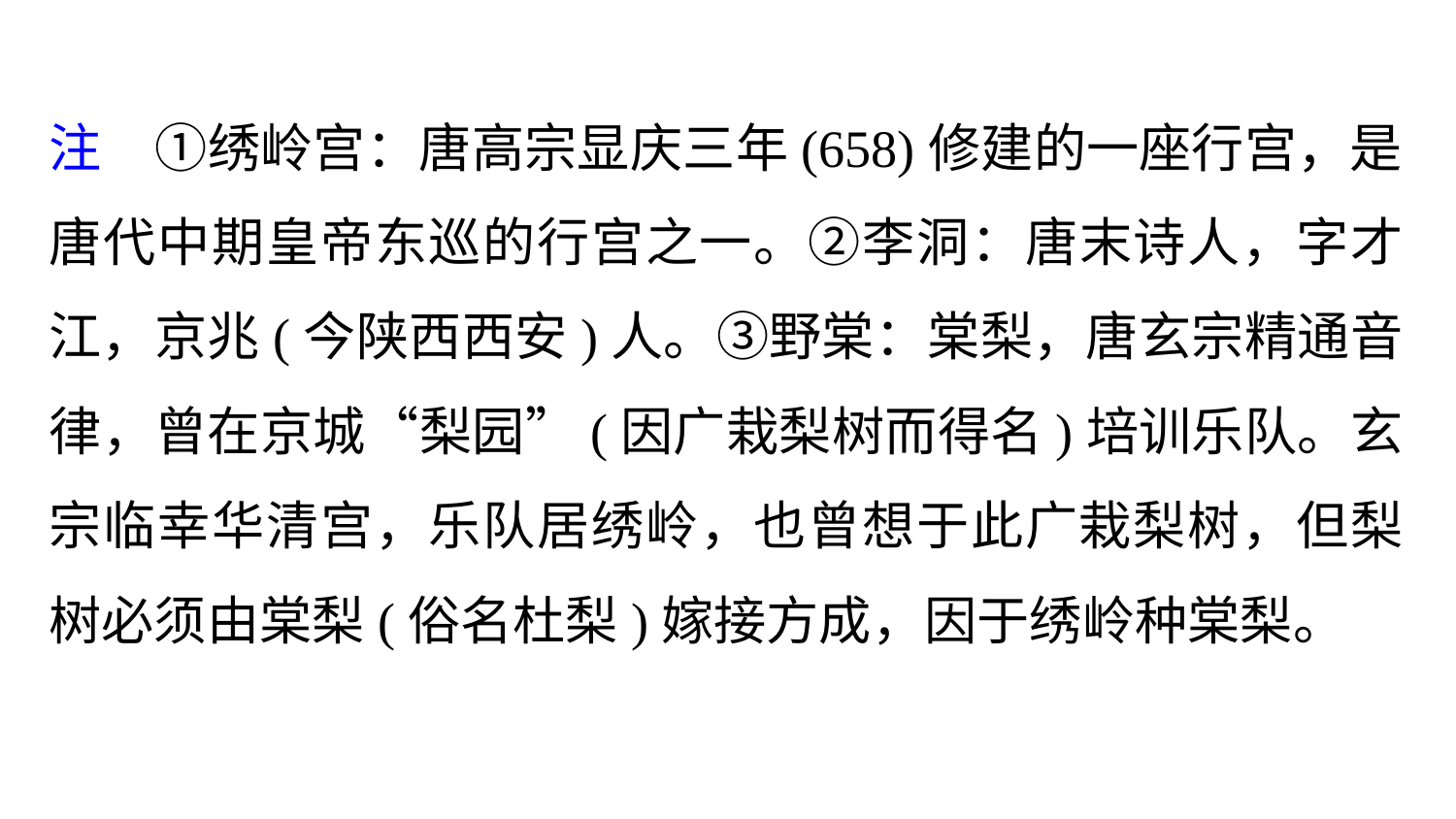

注　①绣岭宫：唐高宗显庆三年(658)修建的一座行宫，是唐代中期皇帝东巡的行宫之一。②李洞：唐末诗人，字才江，京兆(今陕西西安)人。③野棠：棠梨，唐玄宗精通音律，曾在京城“梨园”(因广栽梨树而得名)培训乐队。玄宗临幸华清宫，乐队居绣岭，也曾想于此广栽梨树，但梨树必须由棠梨(俗名杜梨)嫁接方成，因于绣岭种棠梨。